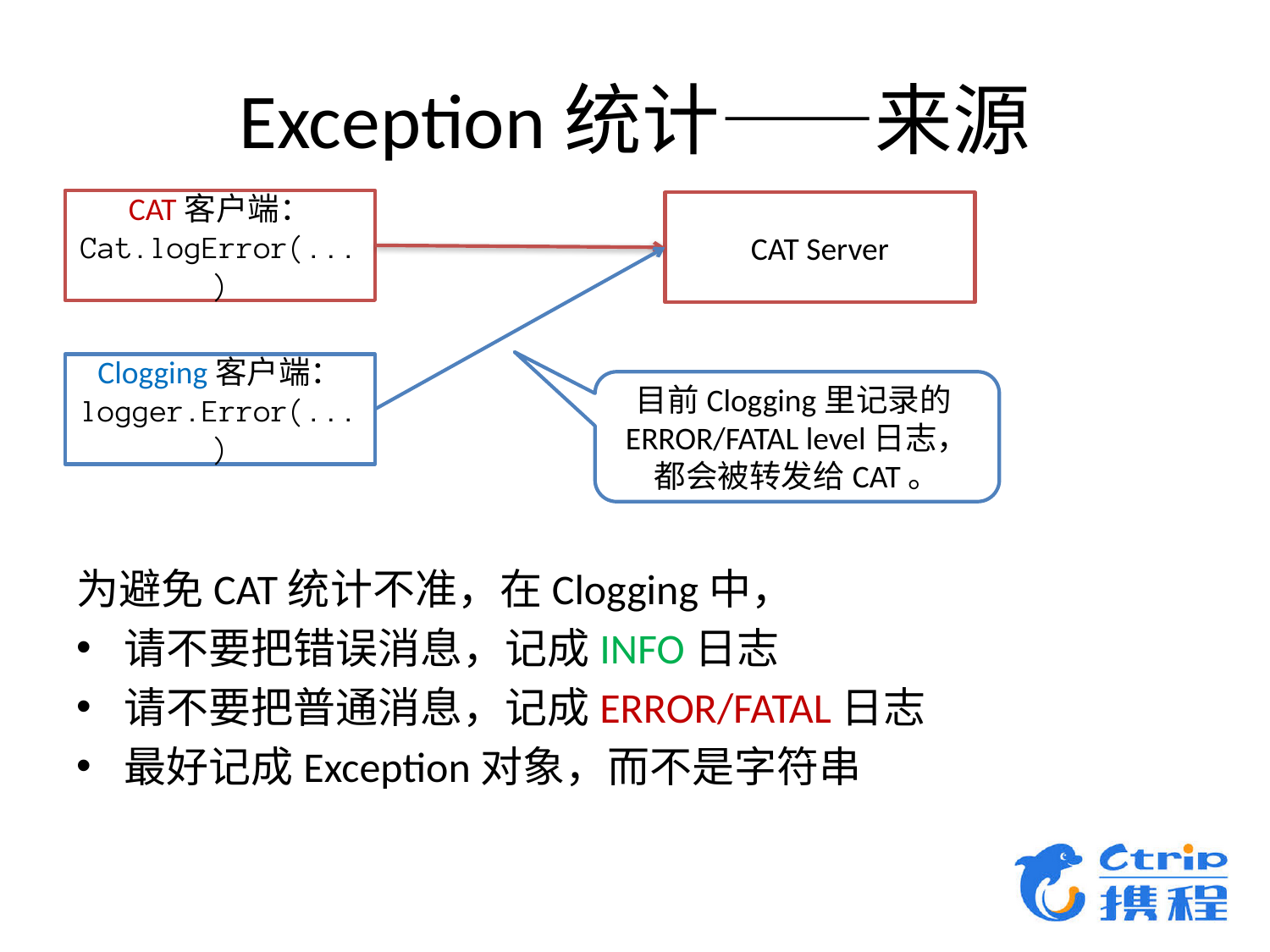

# Exception统计——来源
CAT客户端：
Cat.logError(...)
CAT Server
Clogging客户端：
logger.Error(...)
目前Clogging里记录的ERROR/FATAL level日志，都会被转发给CAT。
为避免CAT统计不准，在Clogging中，
请不要把错误消息，记成INFO日志
请不要把普通消息，记成ERROR/FATAL日志
最好记成Exception对象，而不是字符串